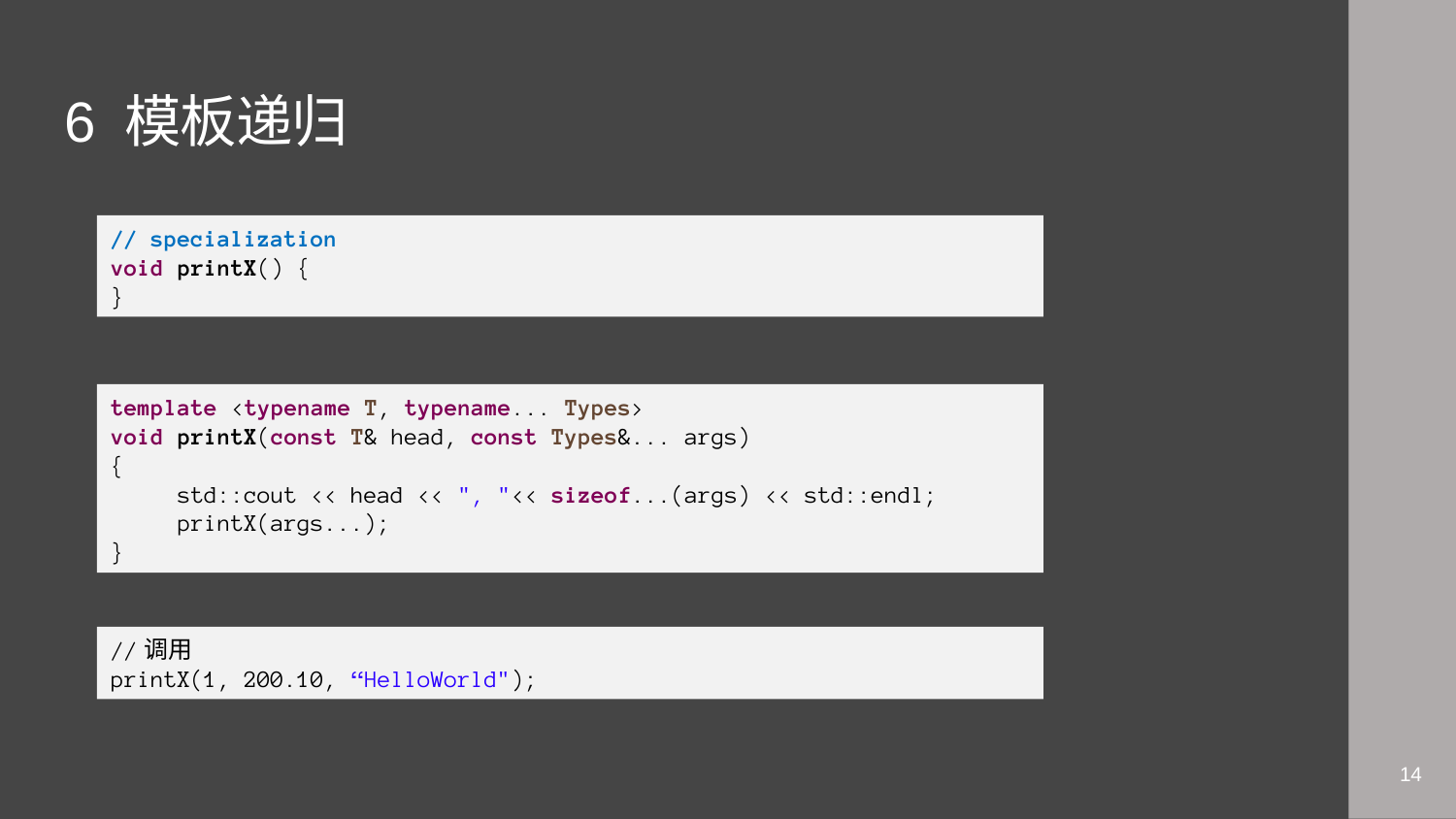

# 6 模板递归
// specialization
void printX() {
}
template <typename T, typename... Types>
void printX(const T& head, const Types&... args)
{
     std::cout << head << ", "<< sizeof...(args) << std::endl;
     printX(args...);
}
//调用
printX(1, 200.10, “HelloWorld");
14